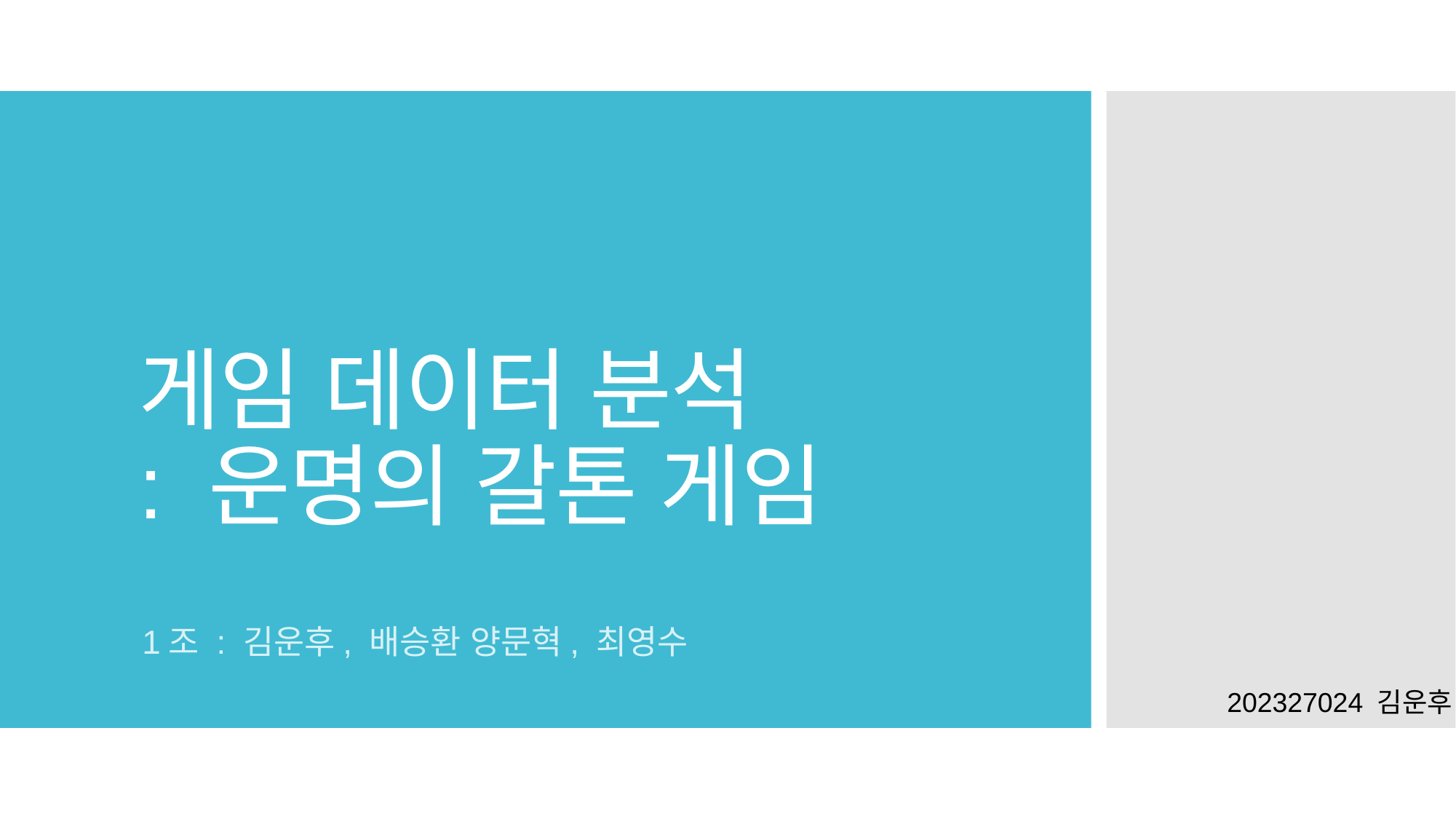

# 게임 데이터 분석 : 운명의 갈톤 게임
1조 : 김운후, 배승환 양문혁, 최영수
202327024 김운후